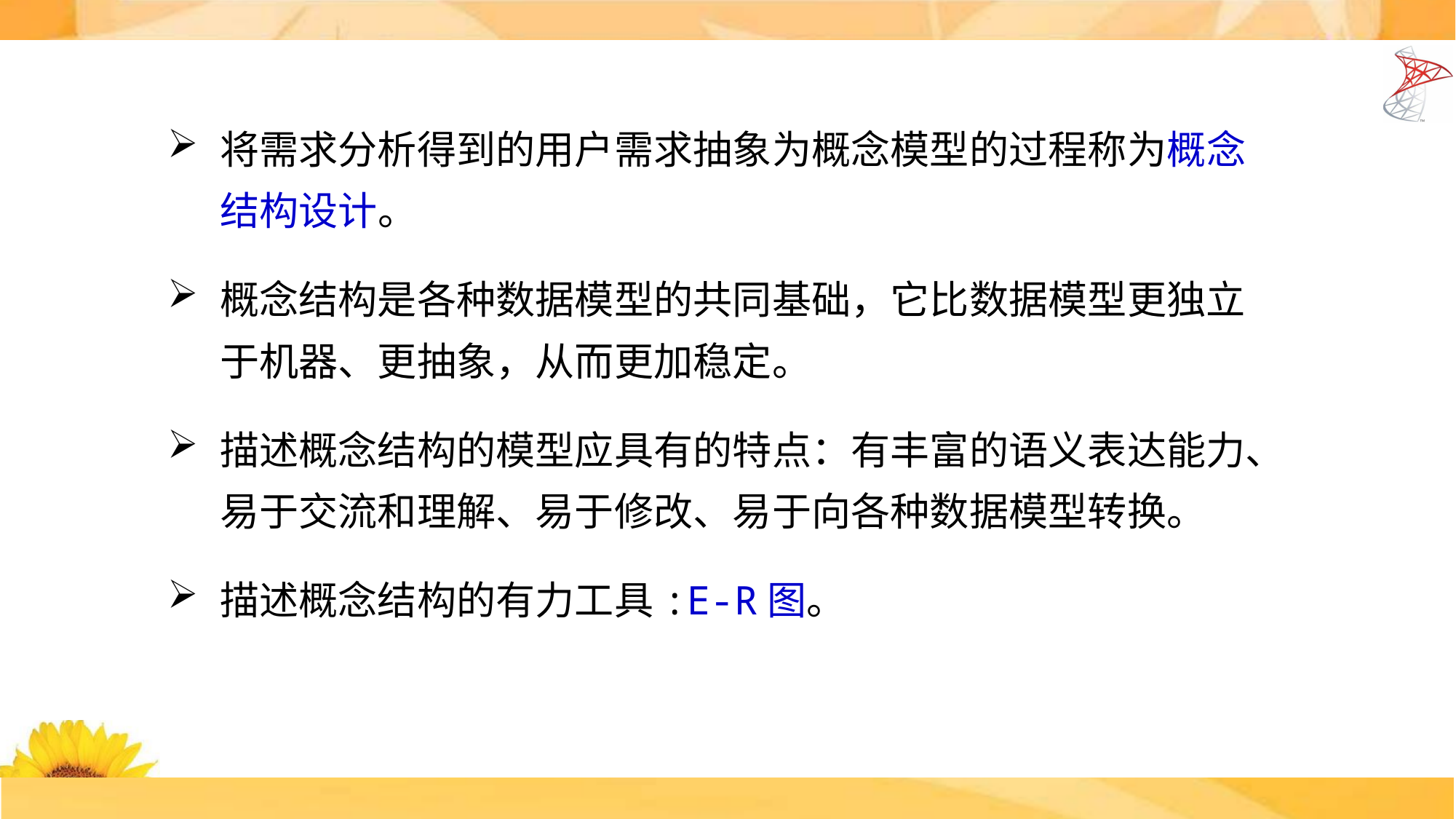

将需求分析得到的用户需求抽象为概念模型的过程称为概念结构设计。
概念结构是各种数据模型的共同基础，它比数据模型更独立于机器、更抽象，从而更加稳定。
描述概念结构的模型应具有的特点：有丰富的语义表达能力、易于交流和理解、易于修改、易于向各种数据模型转换。
描述概念结构的有力工具:E-R图。